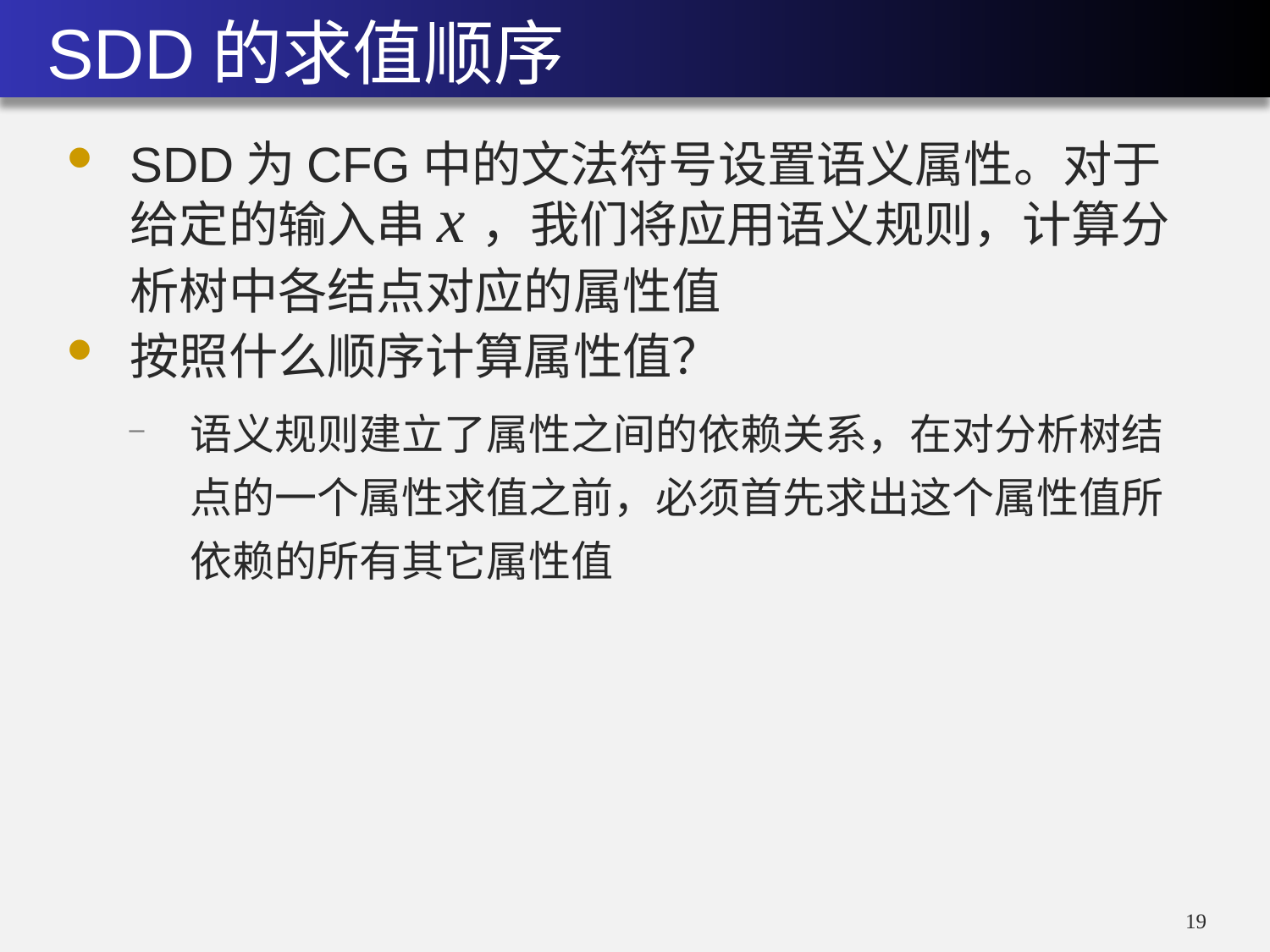

SDD的求值顺序
SDD为CFG中的文法符号设置语义属性。对于给定的输入串x，我们将应用语义规则，计算分析树中各结点对应的属性值
按照什么顺序计算属性值？
语义规则建立了属性之间的依赖关系，在对分析树结点的一个属性求值之前，必须首先求出这个属性值所依赖的所有其它属性值
19